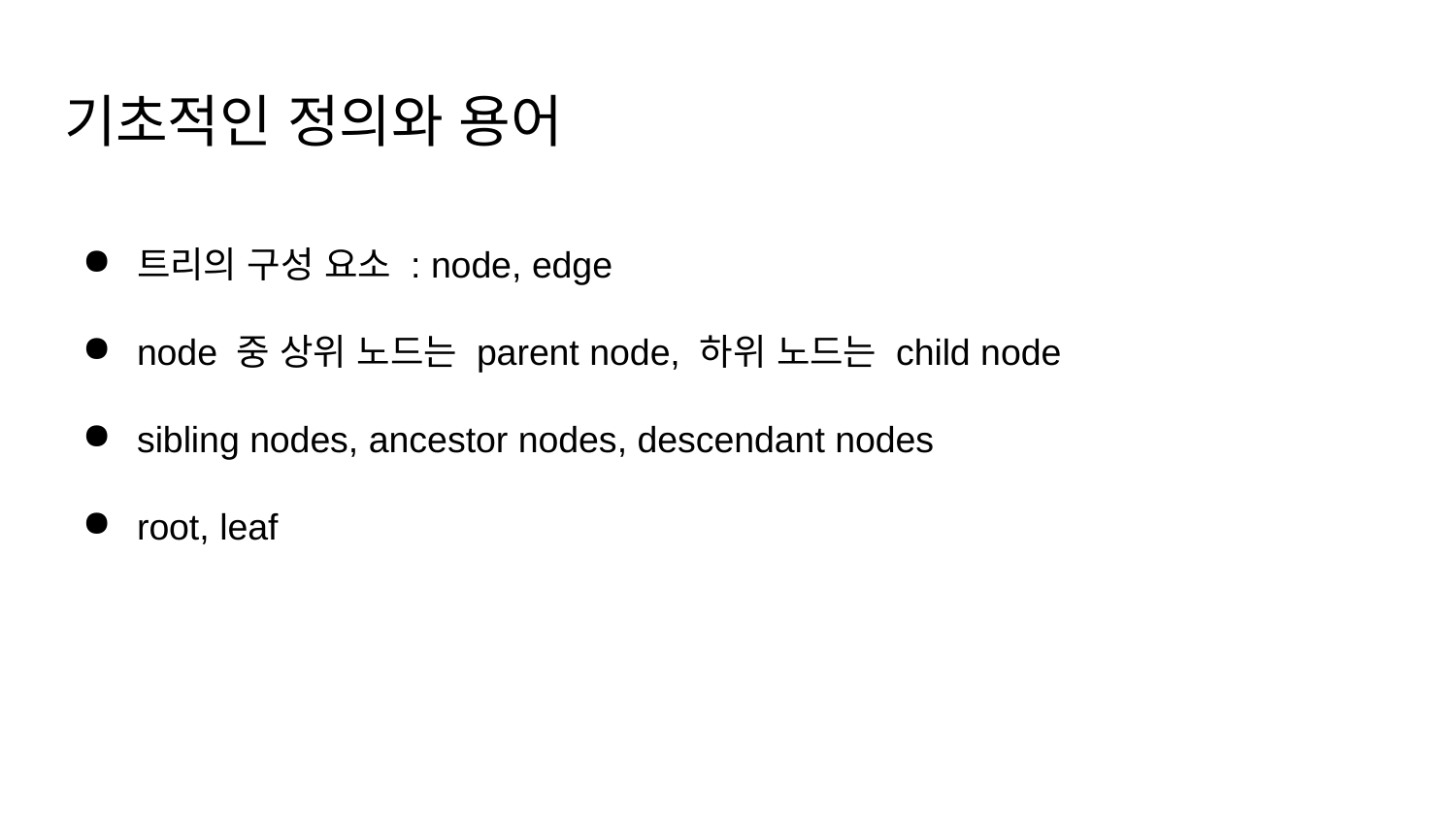

# 기초적인 정의와 용어
트리의 구성 요소 : node, edge
node 중 상위 노드는 parent node, 하위 노드는 child node
sibling nodes, ancestor nodes, descendant nodes
root, leaf